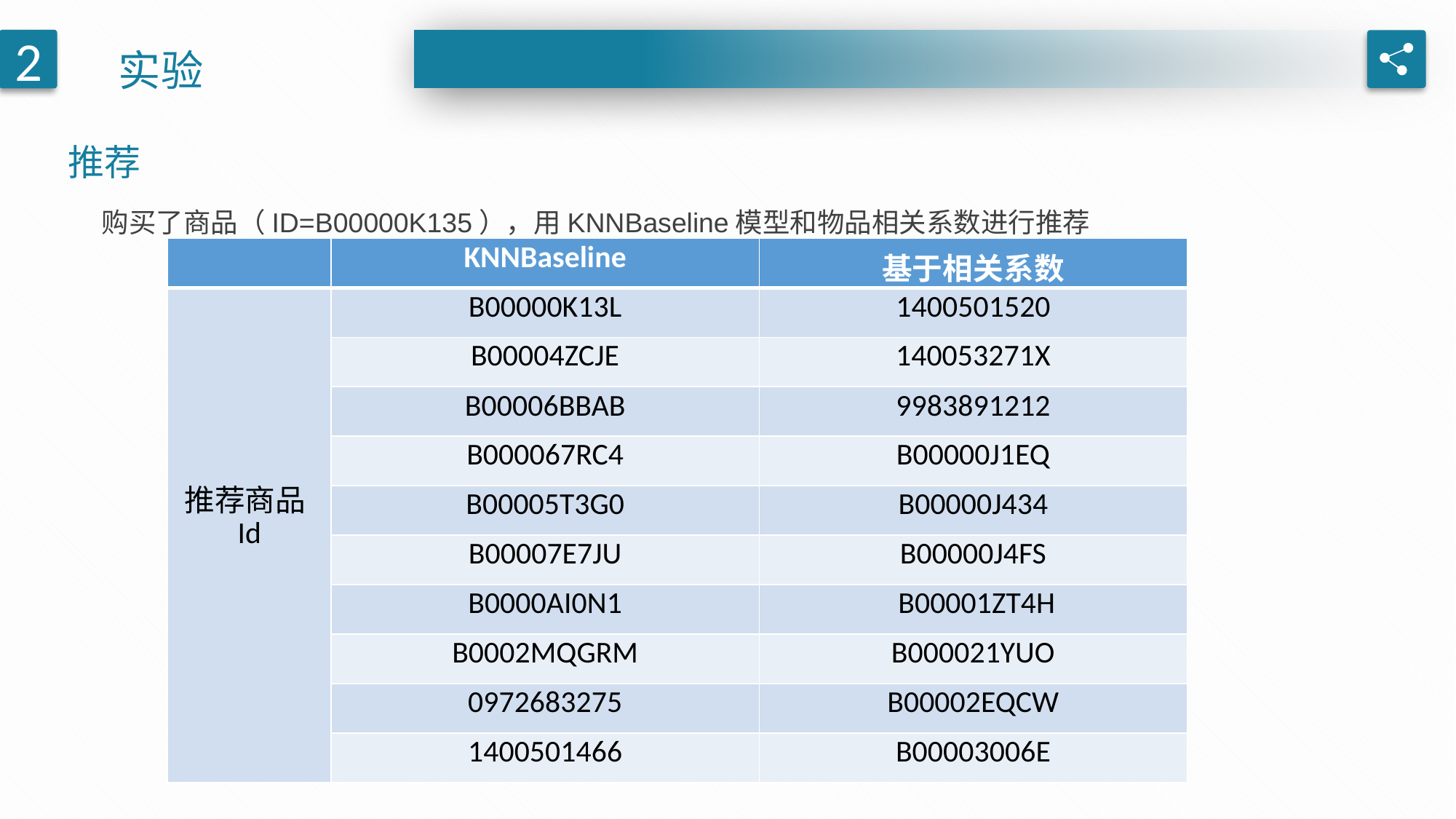

实验
2

推荐
购买了商品（ID=B00000K135），用KNNBaseline模型和物品相关系数进行推荐
|  | KNNBaseline | 基于相关系数 |
| --- | --- | --- |
| 推荐商品Id | B00000K13L | 1400501520 |
|  | B00004ZCJE | 140053271X |
|  | B00006BBAB | 9983891212 |
|  | B000067RC4 | B00000J1EQ |
|  | B00005T3G0 | B00000J434 |
|  | B00007E7JU | B00000J4FS |
|  | B0000AI0N1 | B00001ZT4H |
|  | B0002MQGRM | B000021YUO |
|  | 0972683275 | B00002EQCW |
|  | 1400501466 | B00003006E |